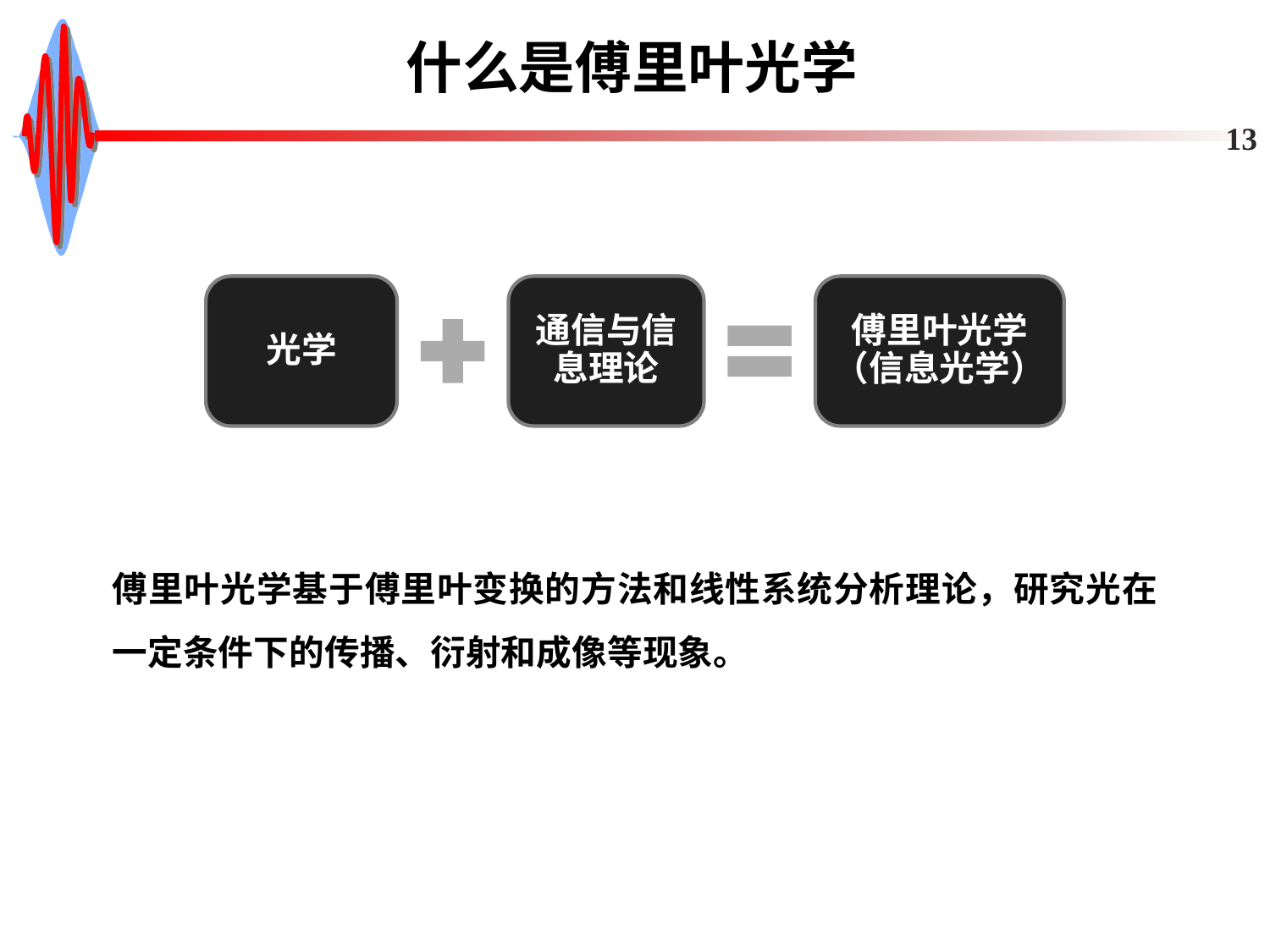

# 什么是傅里叶光学
13
光学
通信与信息理论
傅里叶光学（信息光学）

傅里叶光学基于傅里叶变换的方法和线性系统分析理论，研究光在一定条件下的传播、衍射和成像等现象。